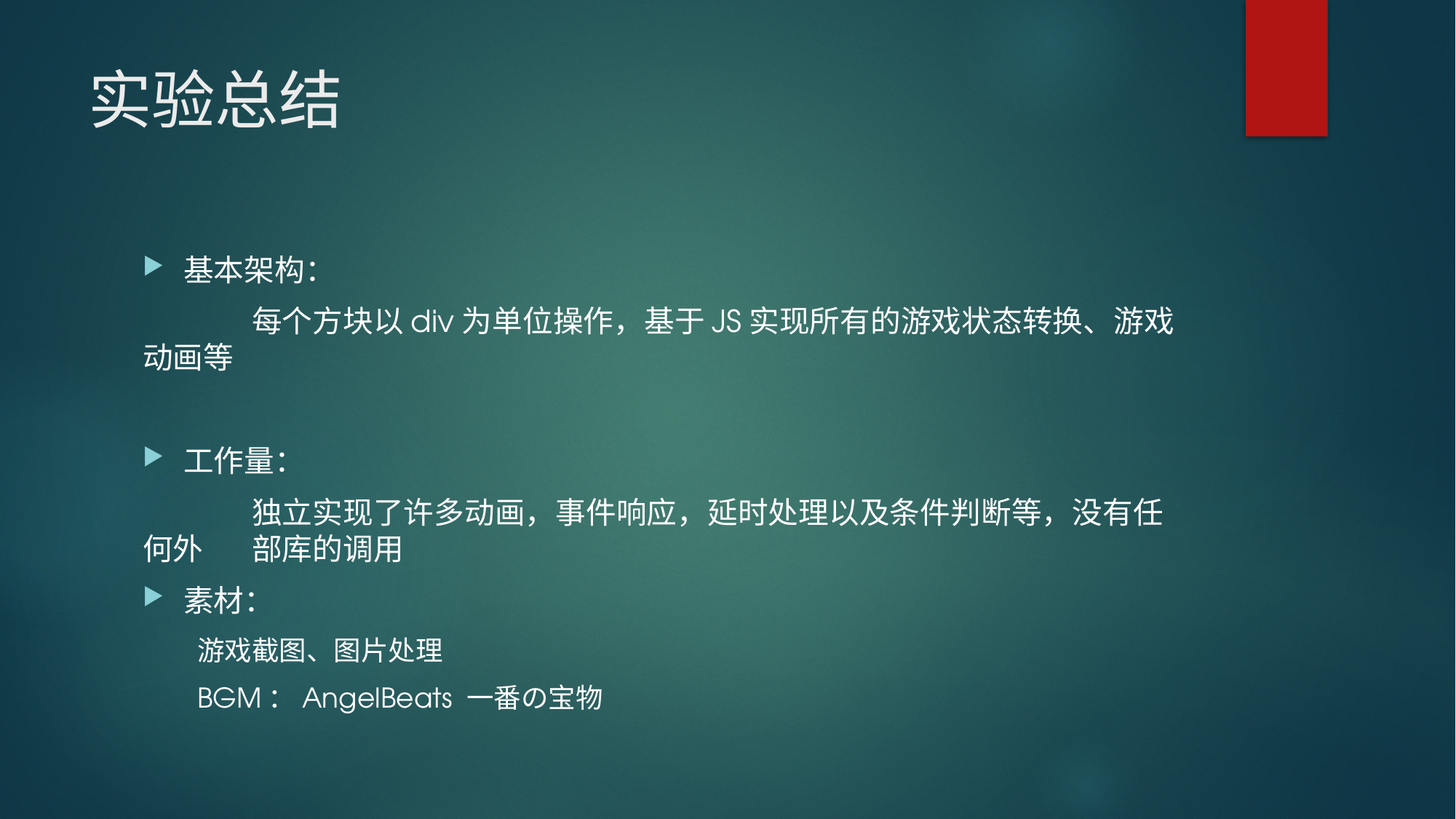

# 实验总结
基本架构：
	每个方块以div为单位操作，基于JS实现所有的游戏状态转换、游戏动画等

工作量：
	独立实现了许多动画，事件响应，延时处理以及条件判断等，没有任何外	部库的调用
素材：
游戏截图、图片处理
BGM：AngelBeats 一番の宝物